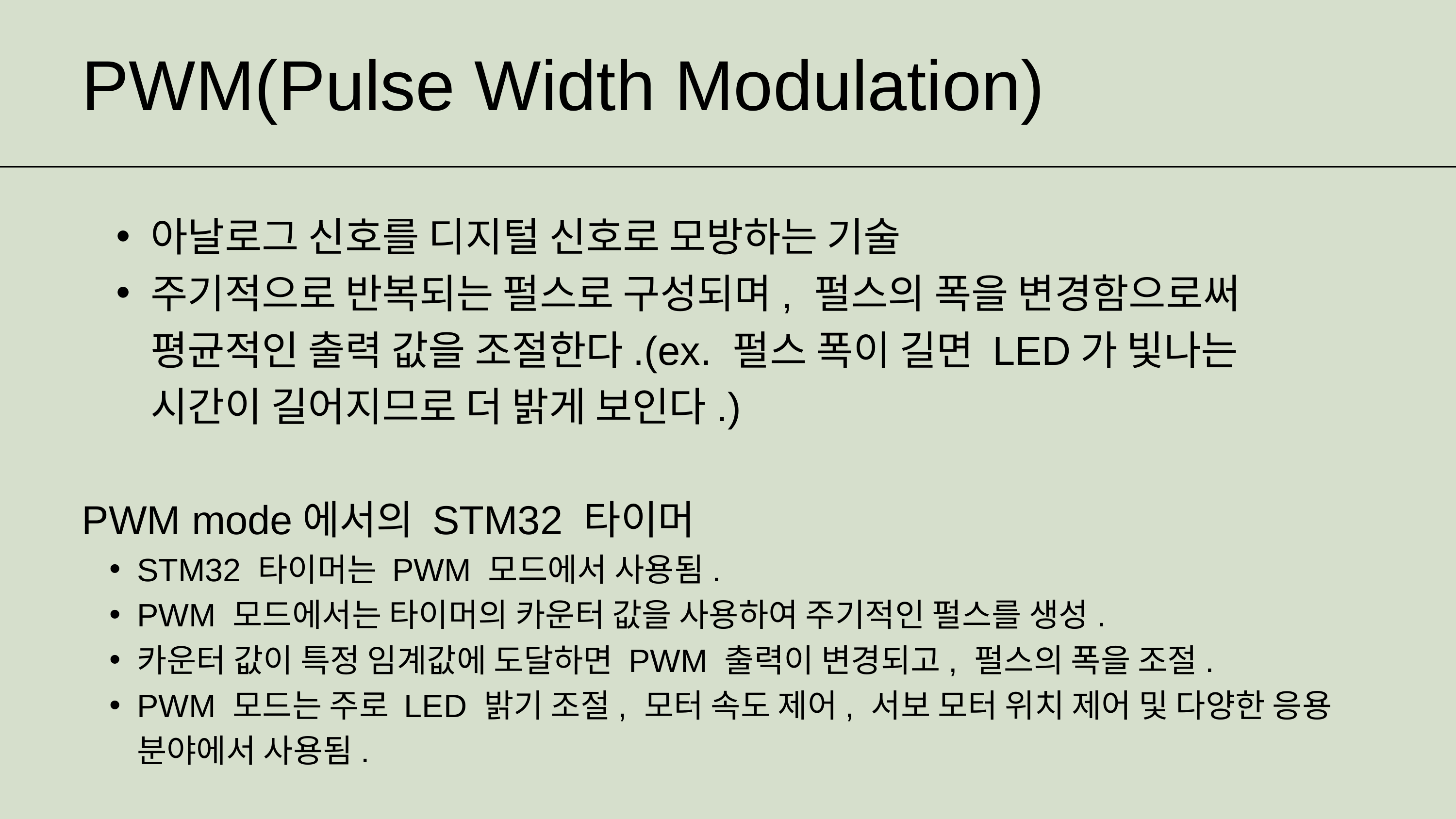

PWM(Pulse Width Modulation)

아날로그 신호를 디지털 신호로 모방하는 기술
주기적으로 반복되는 펄스로 구성되며, 펄스의 폭을 변경함으로써 평균적인 출력 값을 조절한다.(ex. 펄스 폭이 길면 LED가 빛나는 시간이 길어지므로 더 밝게 보인다.)

PWM mode에서의 STM32 타이머
STM32 타이머는 PWM 모드에서 사용됨.
PWM 모드에서는 타이머의 카운터 값을 사용하여 주기적인 펄스를 생성.
카운터 값이 특정 임계값에 도달하면 PWM 출력이 변경되고, 펄스의 폭을 조절.
PWM 모드는 주로 LED 밝기 조절, 모터 속도 제어, 서보 모터 위치 제어 및 다양한 응용 분야에서 사용됨.